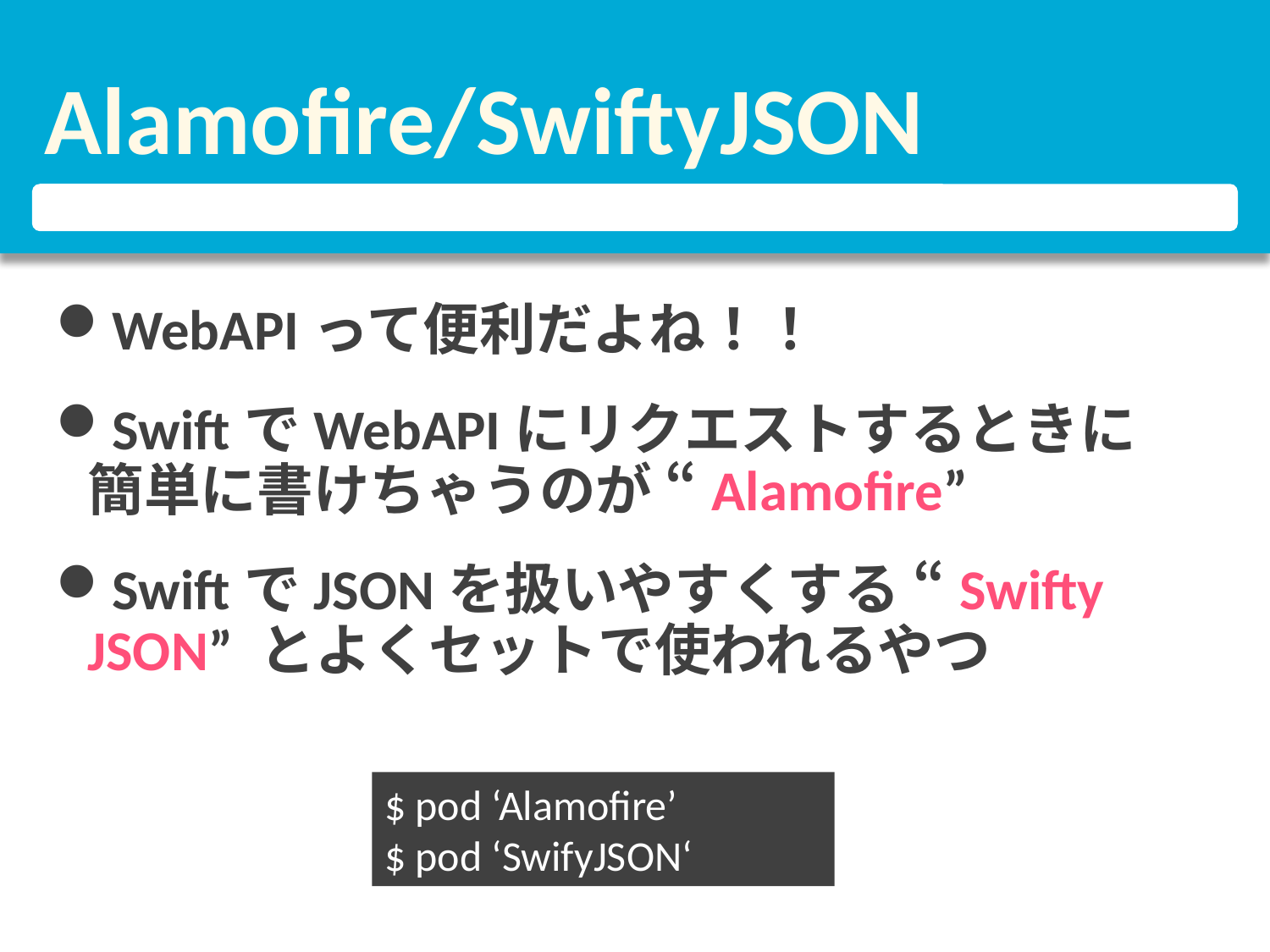

# Alamofire/SwiftyJSON
WebAPIって便利だよね！！
SwiftでWebAPIにリクエストするときに
簡単に書けちゃうのが “Alamofire”
SwiftでJSONを扱いやすくする “Swifty
JSON” とよくセットで使われるやつ

$ pod ‘Alamofire’
$ pod ‘SwifyJSON‘